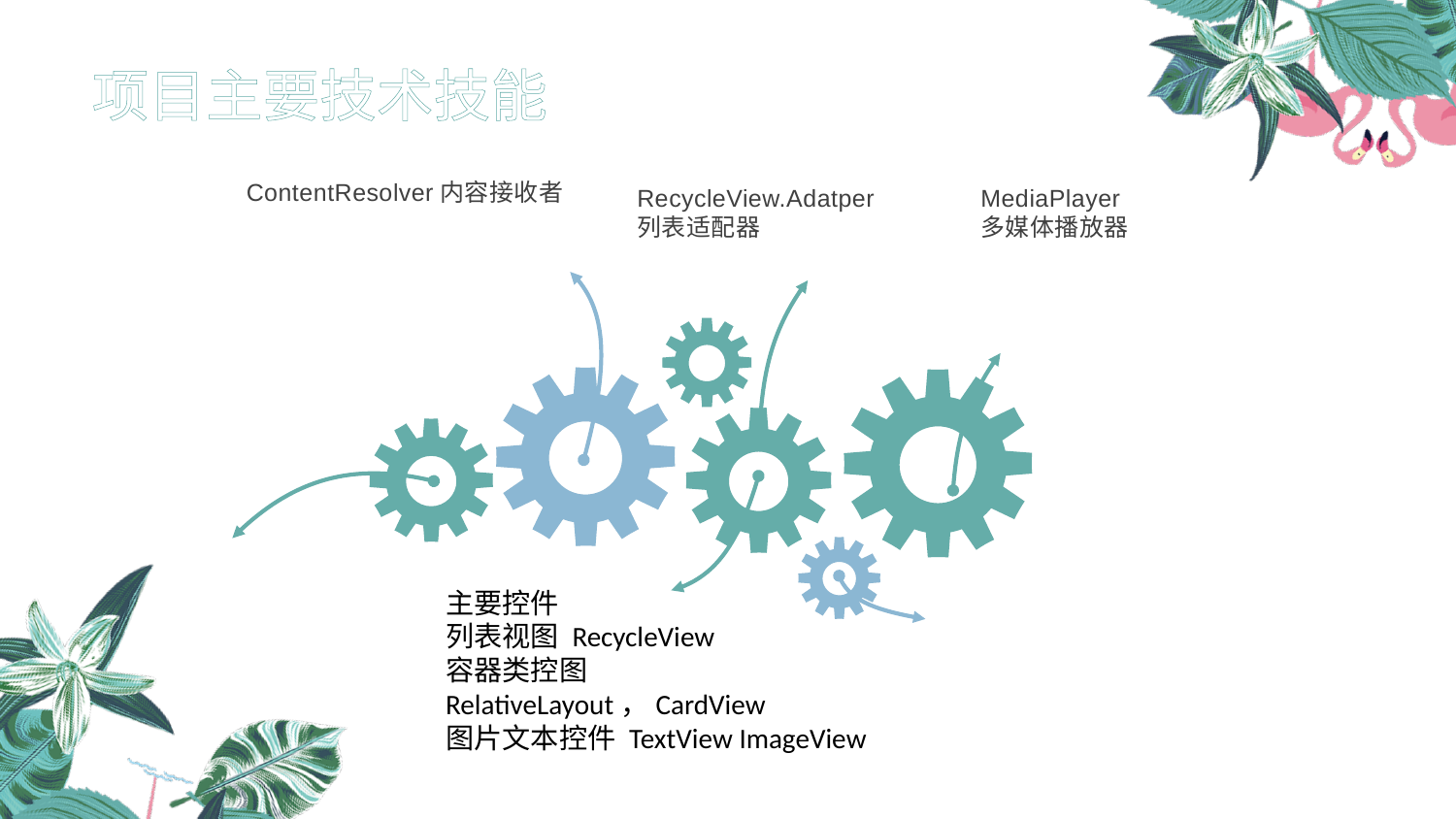

项目主要技术技能
ContentResolver内容接收者
RecycleView.Adatper
列表适配器
MediaPlayer
多媒体播放器

主要控件
列表视图 RecycleView
容器类控图 RelativeLayout，CardView
图片文本控件 TextView ImageView